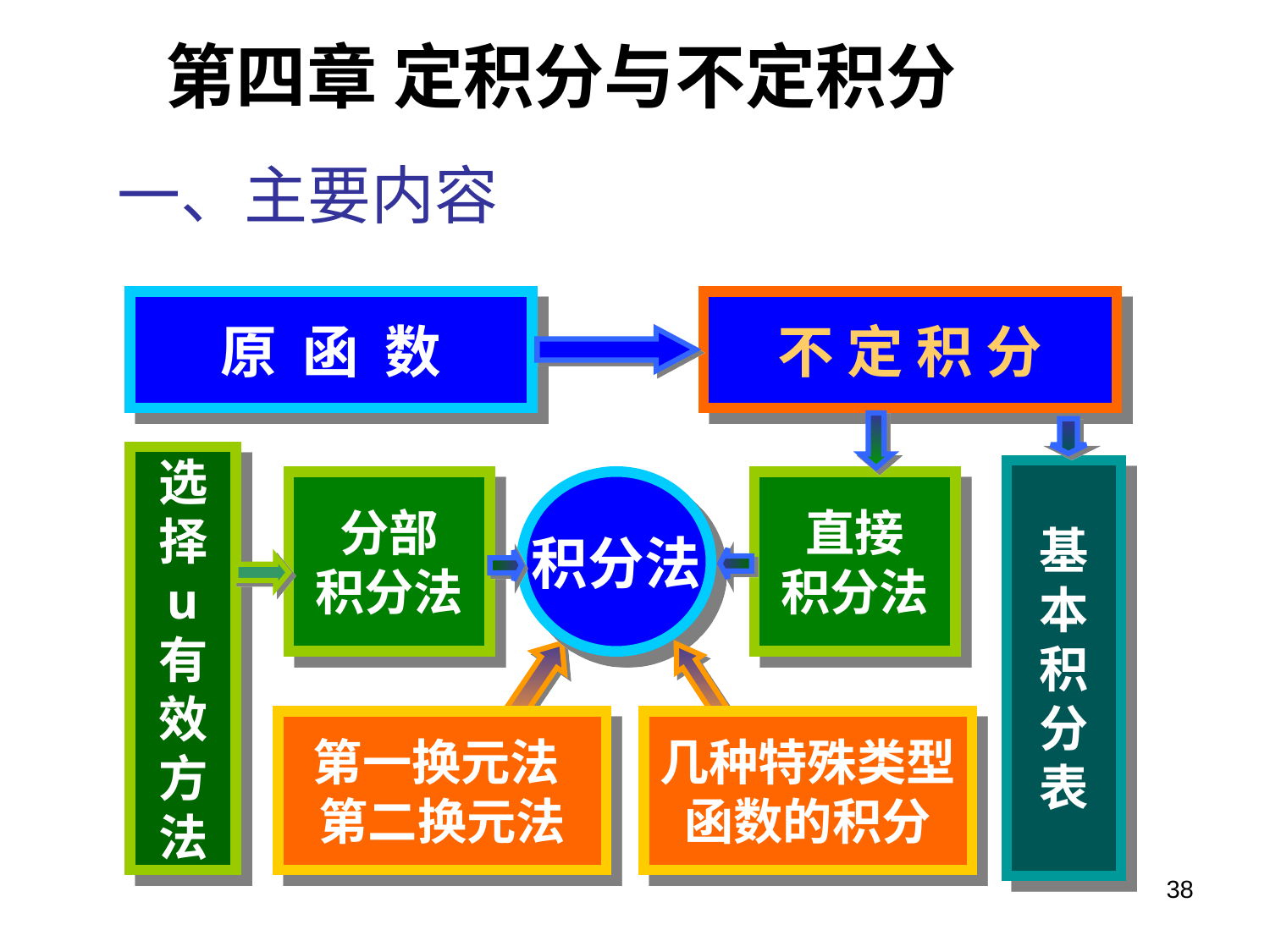

第四章 定积分与不定积分
# 一、主要内容
原  函  数
不 定 积 分

选
择
u
有
效
方
法
基
本
积
分
表
分部
积分法
积分法
直接
积分法

第一换元法
第二换元法
几种特殊类型
函数的积分
38